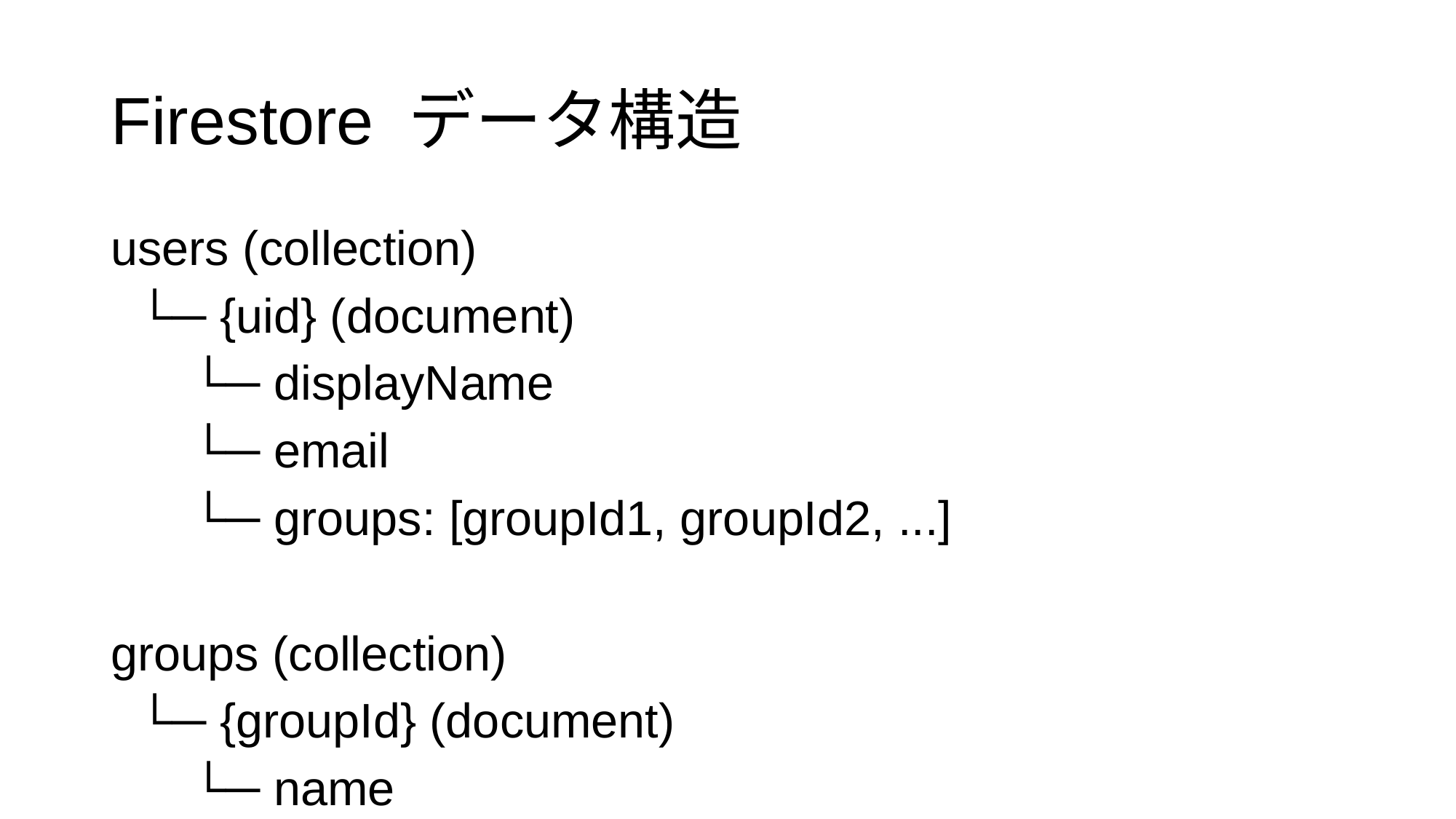

# Firestore データ構造
users (collection)
  └─ {uid} (document)
      └─ displayName
      └─ email
      └─ groups: [groupId1, groupId2, ...]

groups (collection)
  └─ {groupId} (document)
      └─ name
      └─ createdBy (uid)
      └─ members: [uid1, uid2, ...]

  └─ memories (subcollection)
        └─ {memoryId} (document)
            └─ location: GeoPoint (latitude, longitude)
            └─ photoUrl
            └─ memo
            └─ createdBy (uid)
            └─ timestamp